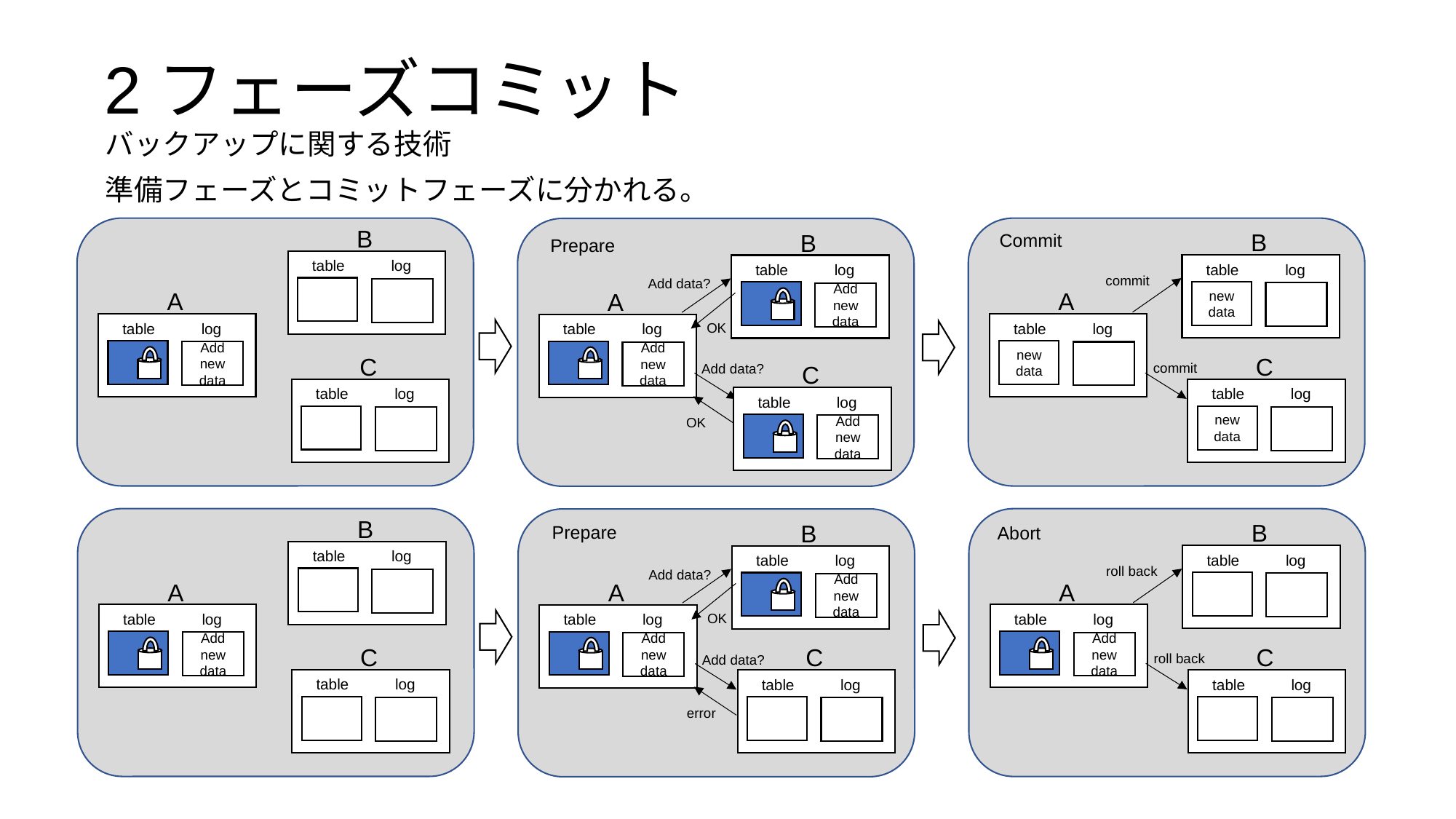

# 2フェーズコミット
バックアップに関する技術
準備フェーズとコミットフェーズに分かれる。

B
log

table

A
log

table

Add new data

C
log

table

B
log

table
new data

commit
A
log

table
new data

C
log

table
new data

commit

B
log

table

Add new data

Commit
Prepare
Add data?
A
log

table

Add new data

OK

C
log

table

Add new data

Add data?
OK

B
log

table

A
log

table

Add new data

C
log

table

B
log

table

roll back
A
log

table

Add new data

C
log

table

roll back

B
log

table

Add new data

Add data?
A
log

table

Add new data

OK
C
log

table

Add data?
error

Prepare
Abort